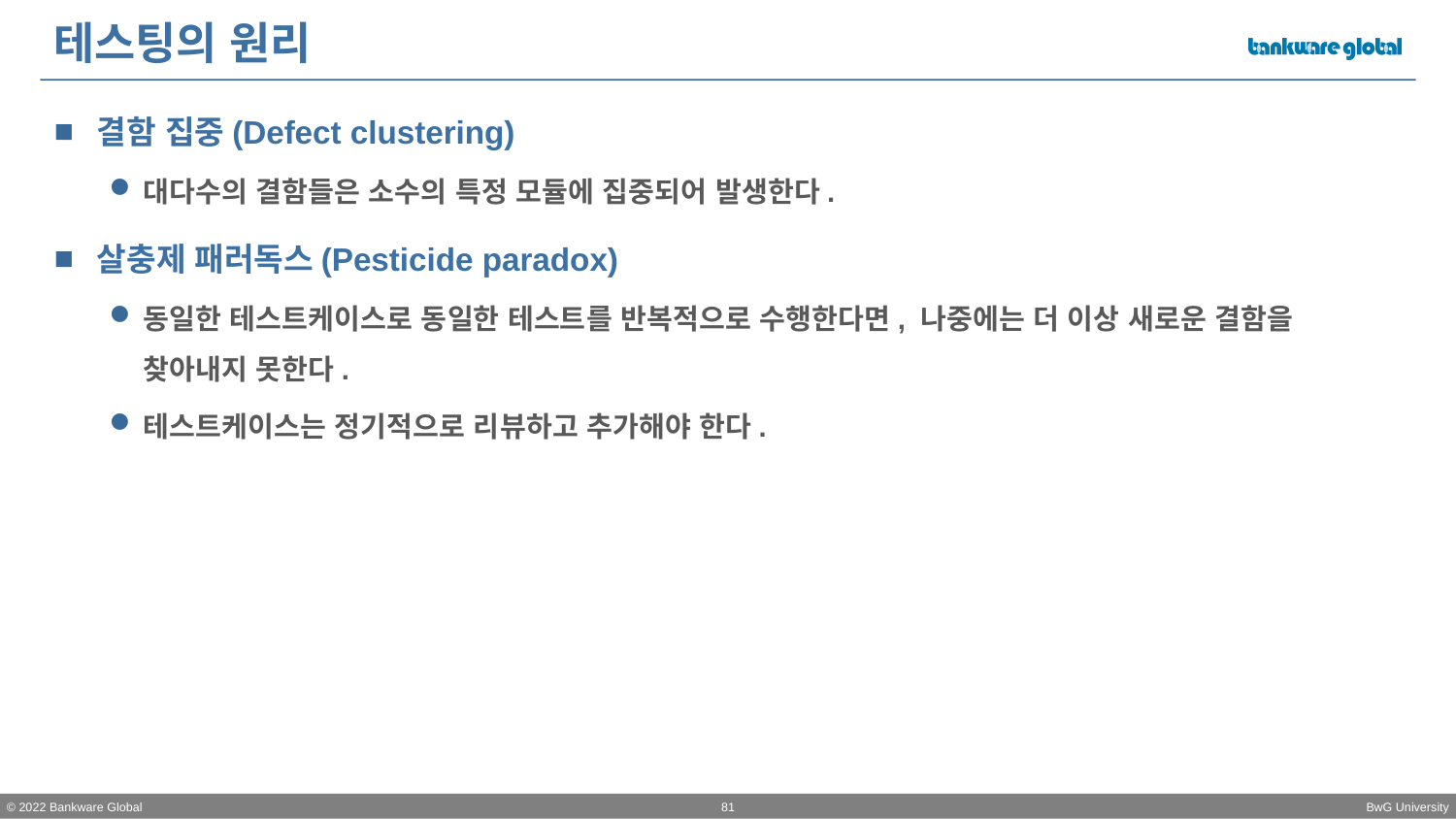

# 테스팅의 원리
결함 집중(Defect clustering)
대다수의 결함들은 소수의 특정 모듈에 집중되어 발생한다.
살충제 패러독스(Pesticide paradox)
동일한 테스트케이스로 동일한 테스트를 반복적으로 수행한다면, 나중에는 더 이상 새로운 결함을 찾아내지 못한다.
테스트케이스는 정기적으로 리뷰하고 추가해야 한다.
81